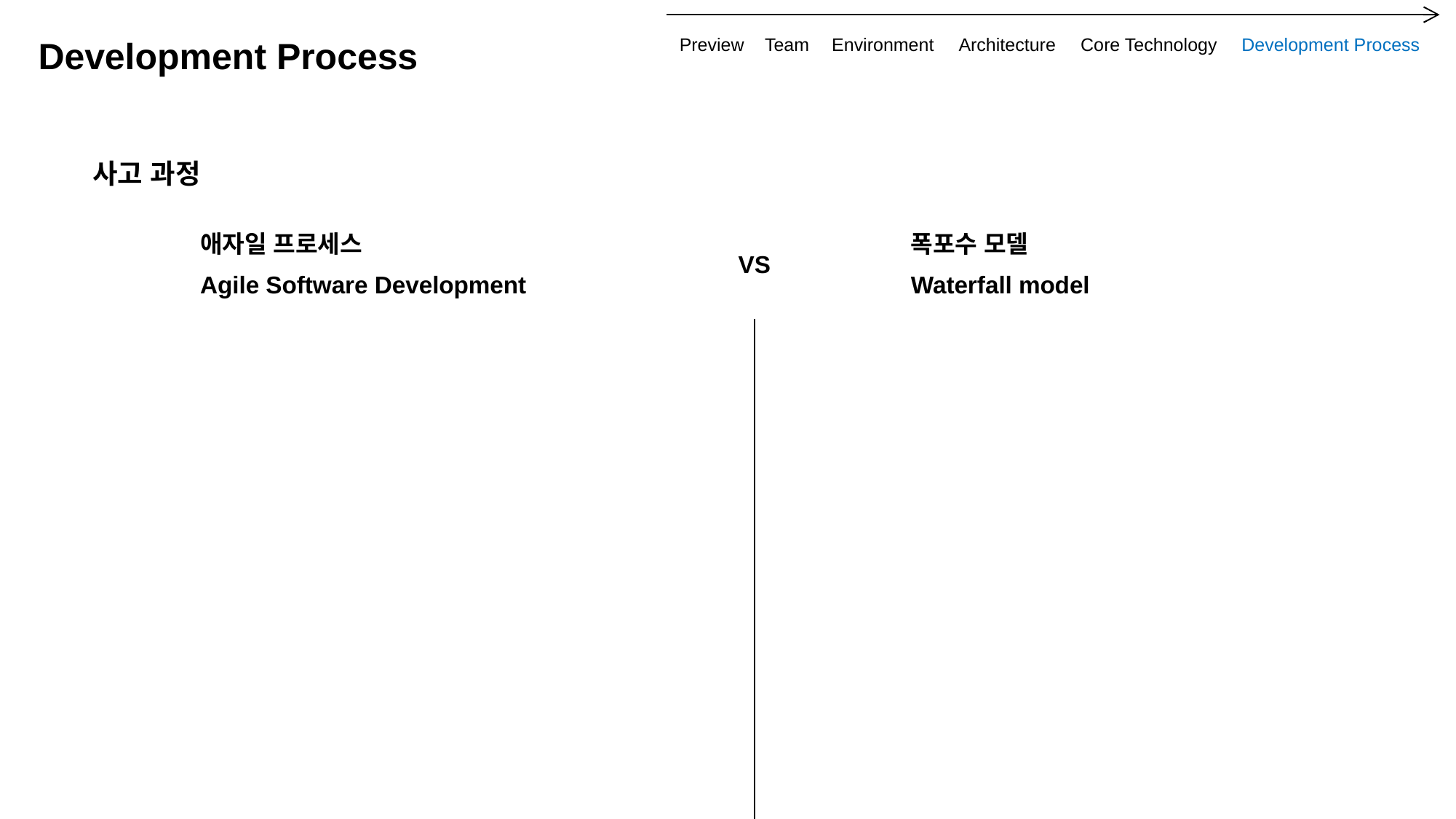

Development Process
Architecture
Development Process
Preview
Team
Environment
Core Technology
사고 과정
애자일 프로세스
폭포수 모델
VS
Agile Software Development
Waterfall model